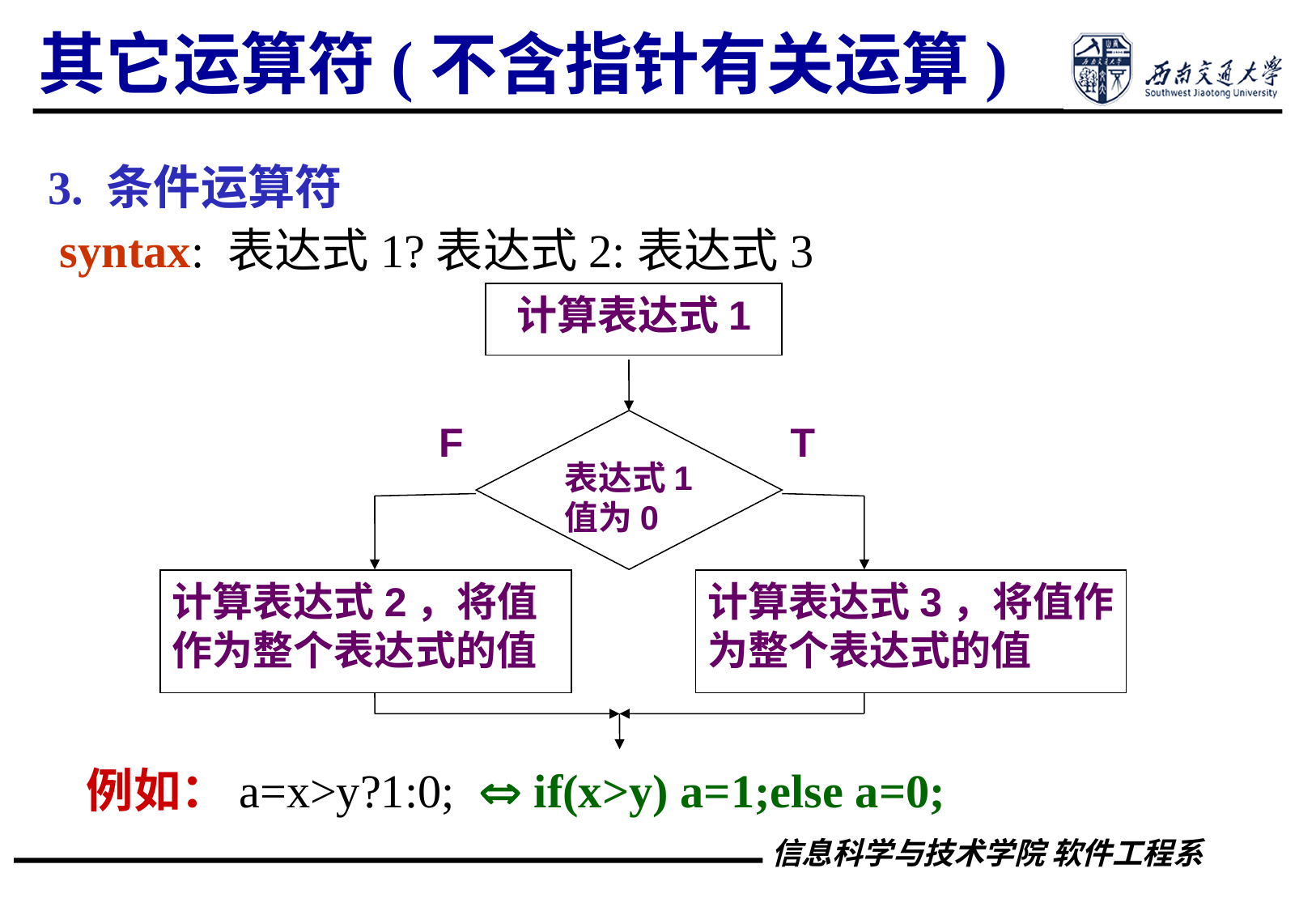

其它运算符(不含指针有关运算)
3. 条件运算符
 syntax: 表达式1?表达式2:表达式3

计算表达式1

表达式1值为0

计算表达式2，将值作为整个表达式的值
计算表达式3，将值作为整个表达式的值

F
T
例如：a=x>y?1:0;  ⇔ if(x>y) a=1;else a=0;